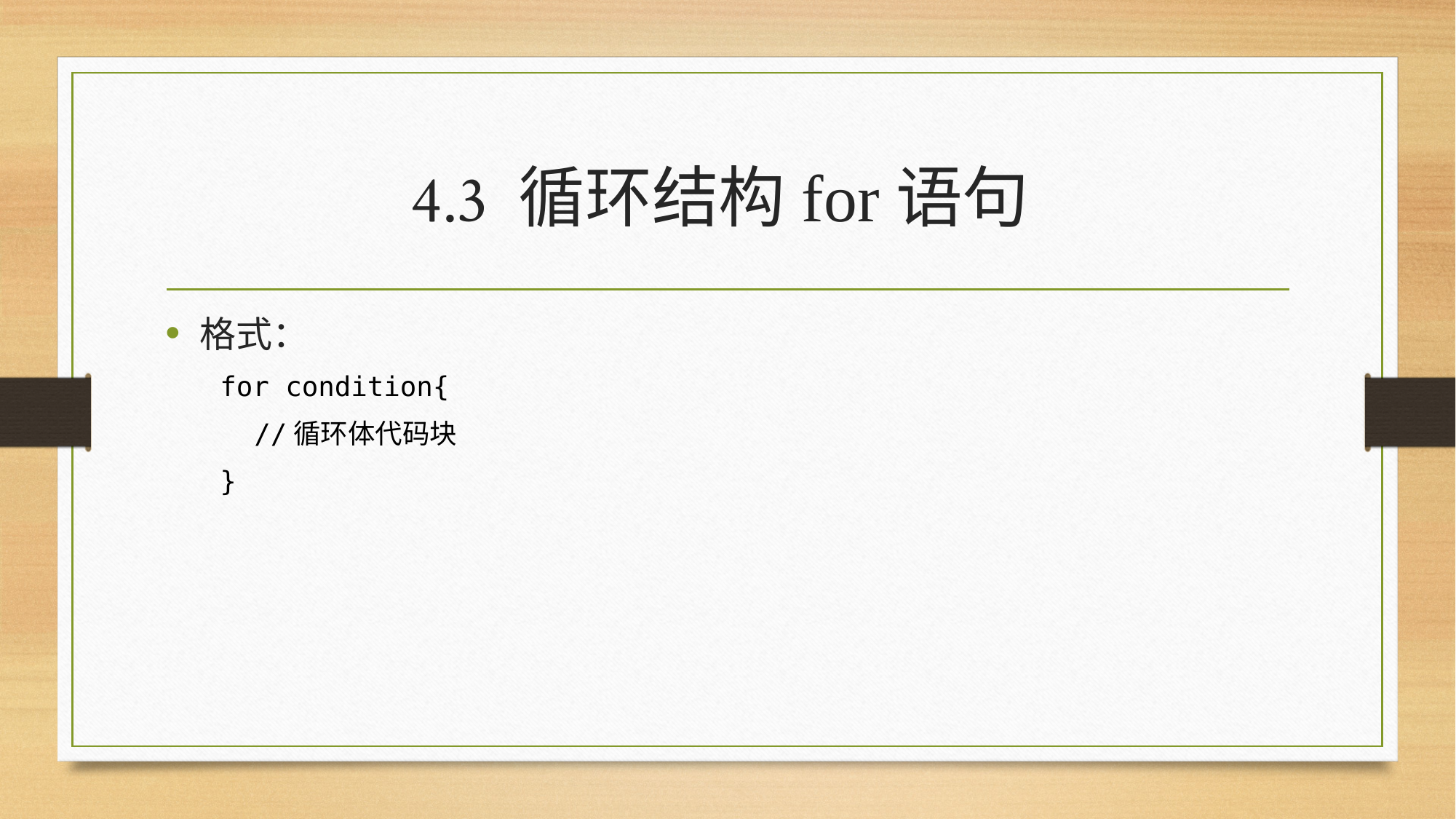

# 4.3 循环结构for语句
格式：
for condition{
//循环体代码块
}